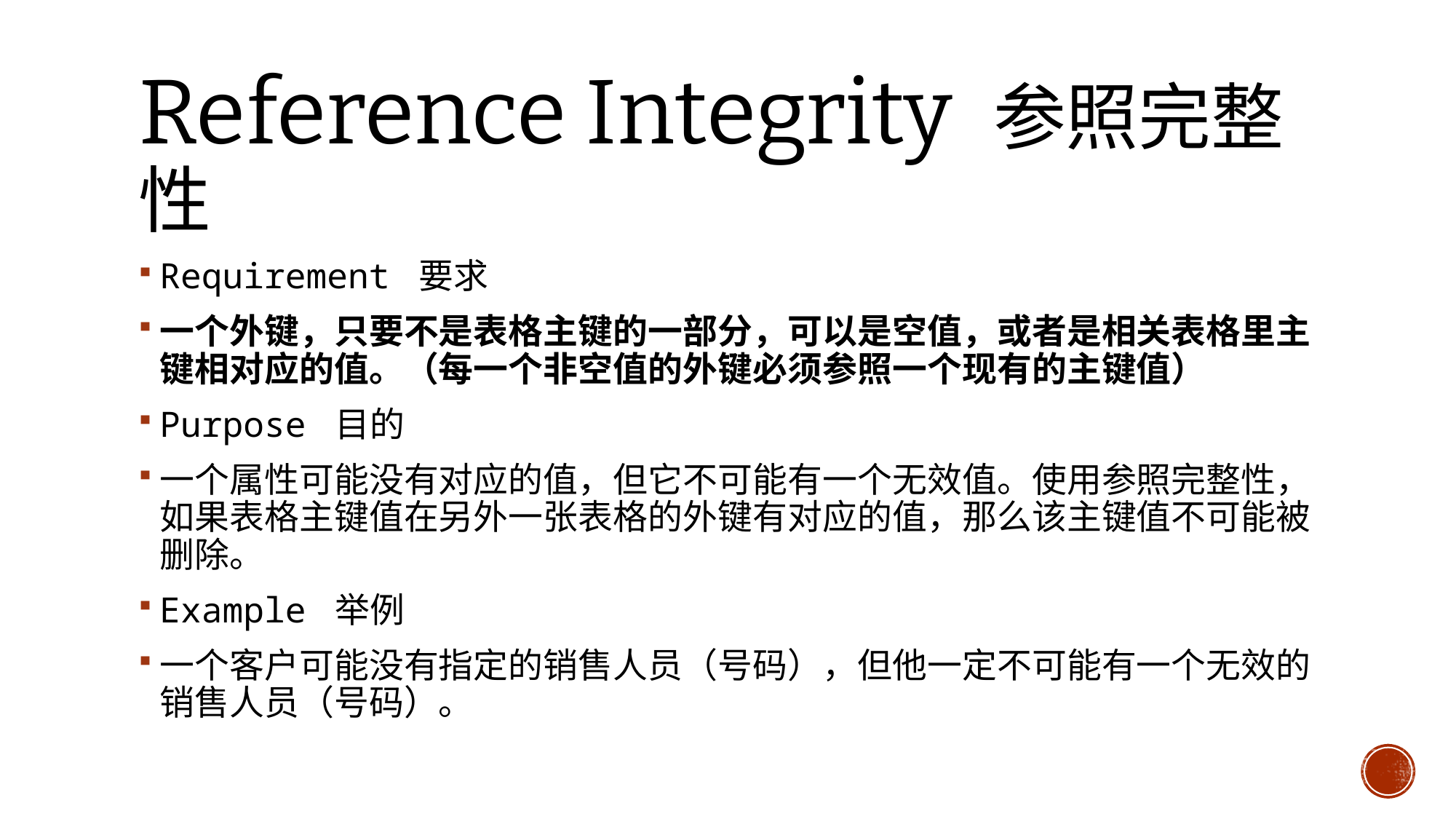

# Reference Integrity 参照完整性
Requirement 要求
一个外键，只要不是表格主键的一部分，可以是空值，或者是相关表格里主键相对应的值。（每一个非空值的外键必须参照一个现有的主键值）
Purpose 目的
一个属性可能没有对应的值，但它不可能有一个无效值。使用参照完整性，如果表格主键值在另外一张表格的外键有对应的值，那么该主键值不可能被删除。
Example 举例
一个客户可能没有指定的销售人员（号码），但他一定不可能有一个无效的销售人员（号码）。